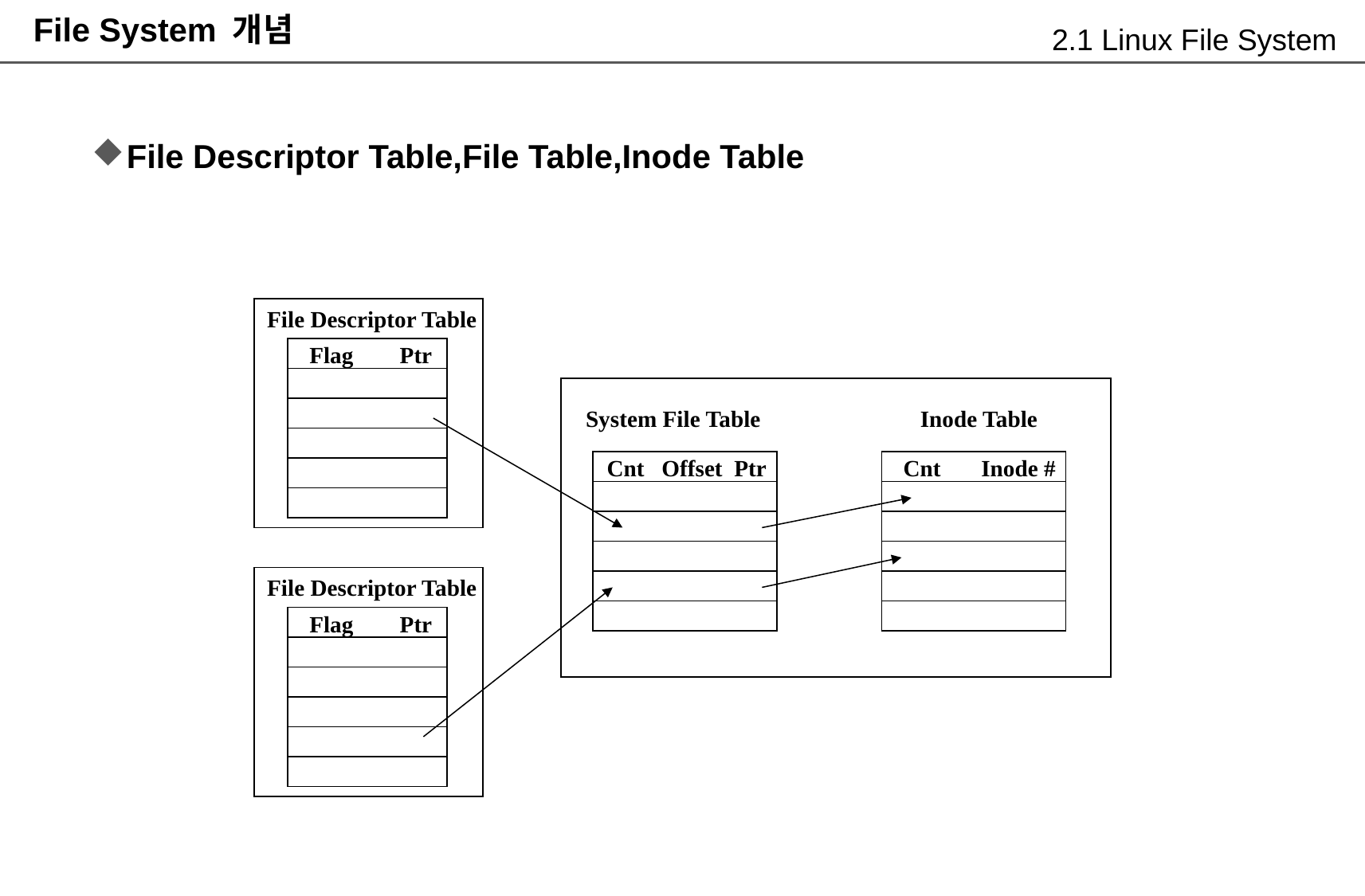

# File System 개념
2.1 Linux File System
File Descriptor Table,File Table,Inode Table

File Descriptor Table
Flag        Ptr

System File Table
Inode Table
Cnt   Offset  Ptr
Cnt       Inode #

File Descriptor Table
Flag        Ptr